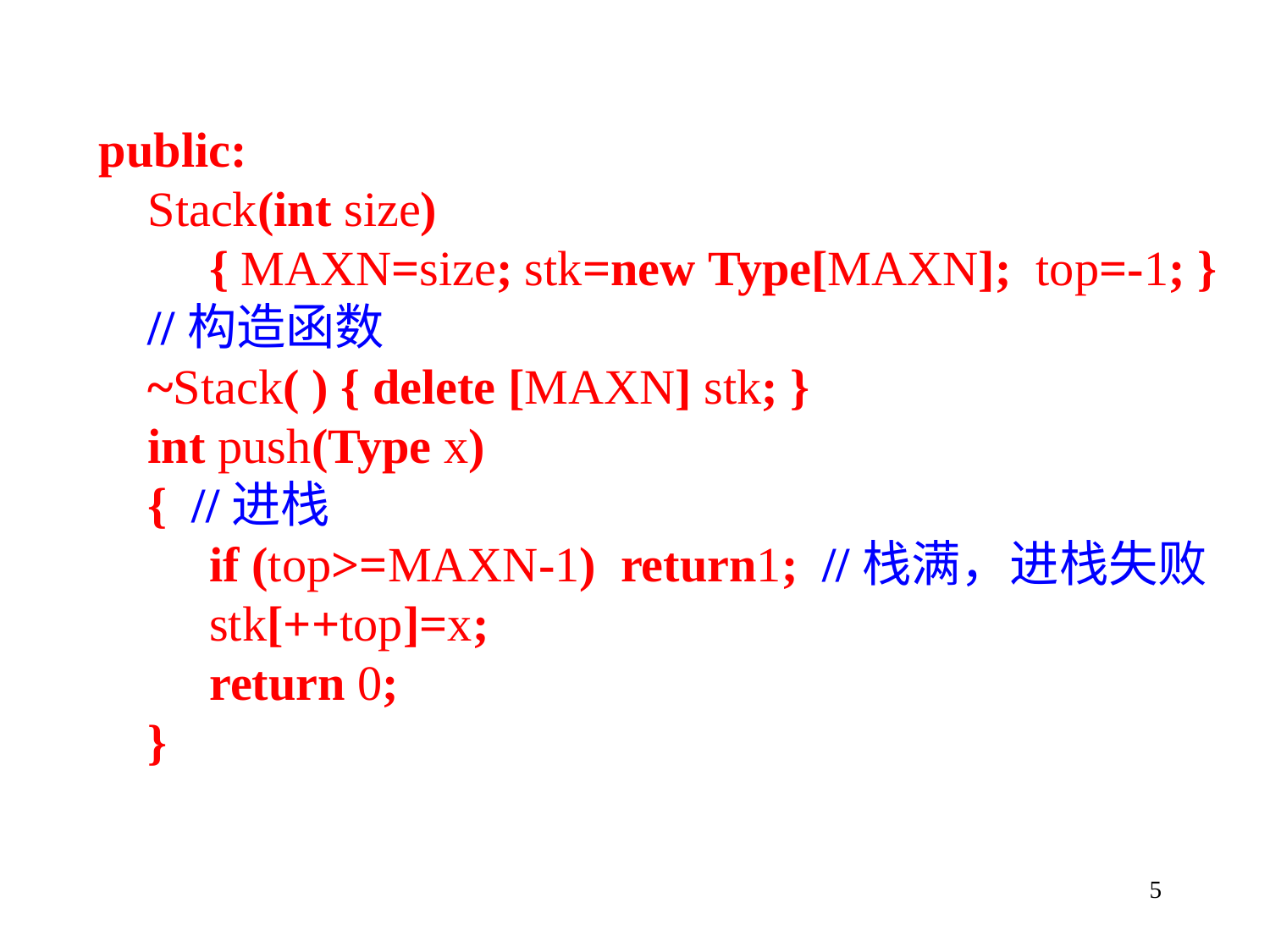

public:
     Stack(int size)
          { MAXN=size; stk=new Type[MAXN];  top=-1; }
     //构造函数
     ~Stack( ) { delete [MAXN] stk; }
     int push(Type x)
     {  //进栈
          if (top>=MAXN-1)  return1;  //栈满，进栈失败
          stk[++top]=x;
          return 0;
     }
5